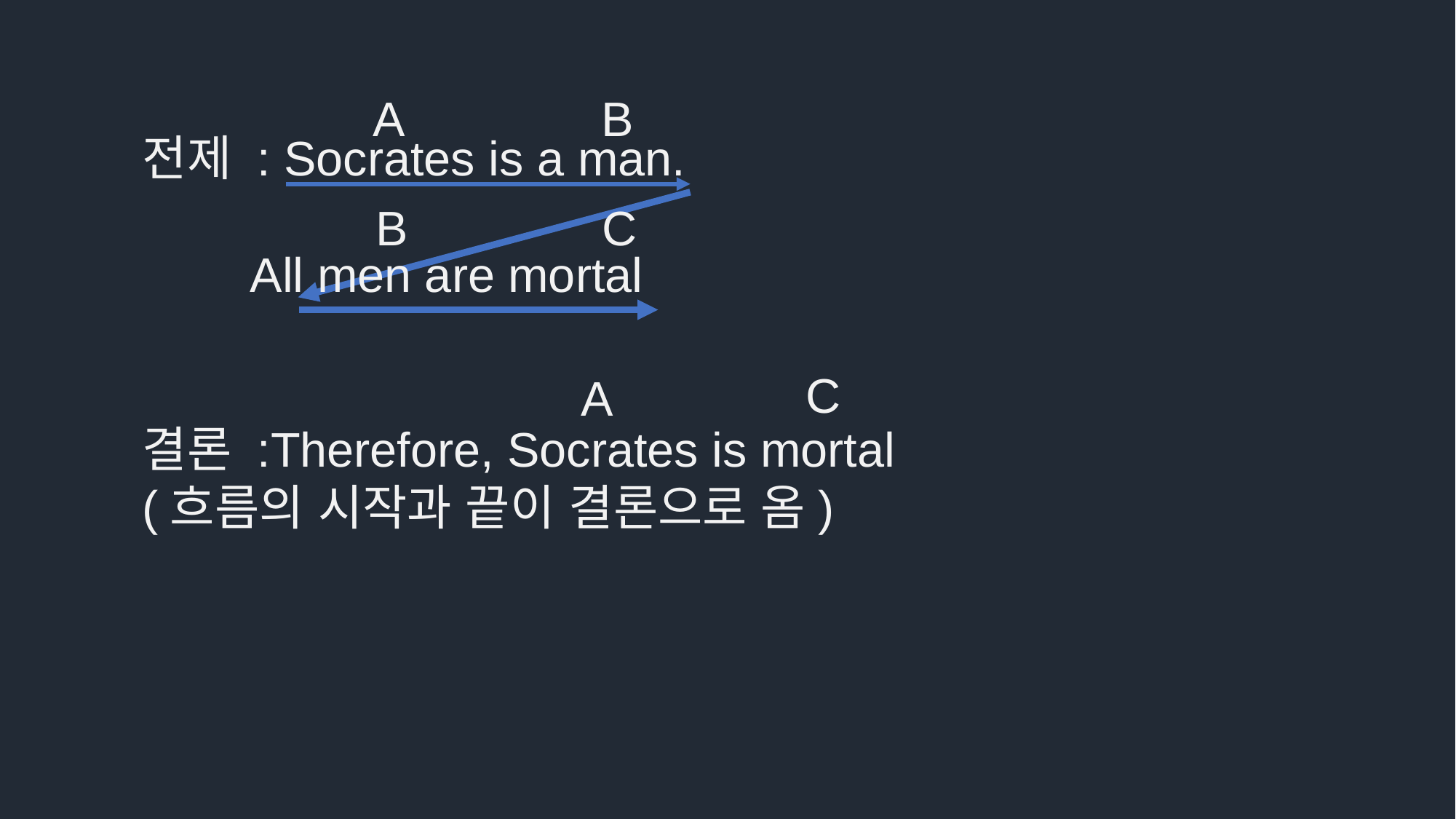

B
A
전제 : Socrates is a man.

        All men are mortal

결론 :Therefore, Socrates is mortal
(흐름의 시작과 끝이 결론으로 옴)

C
B
C
A